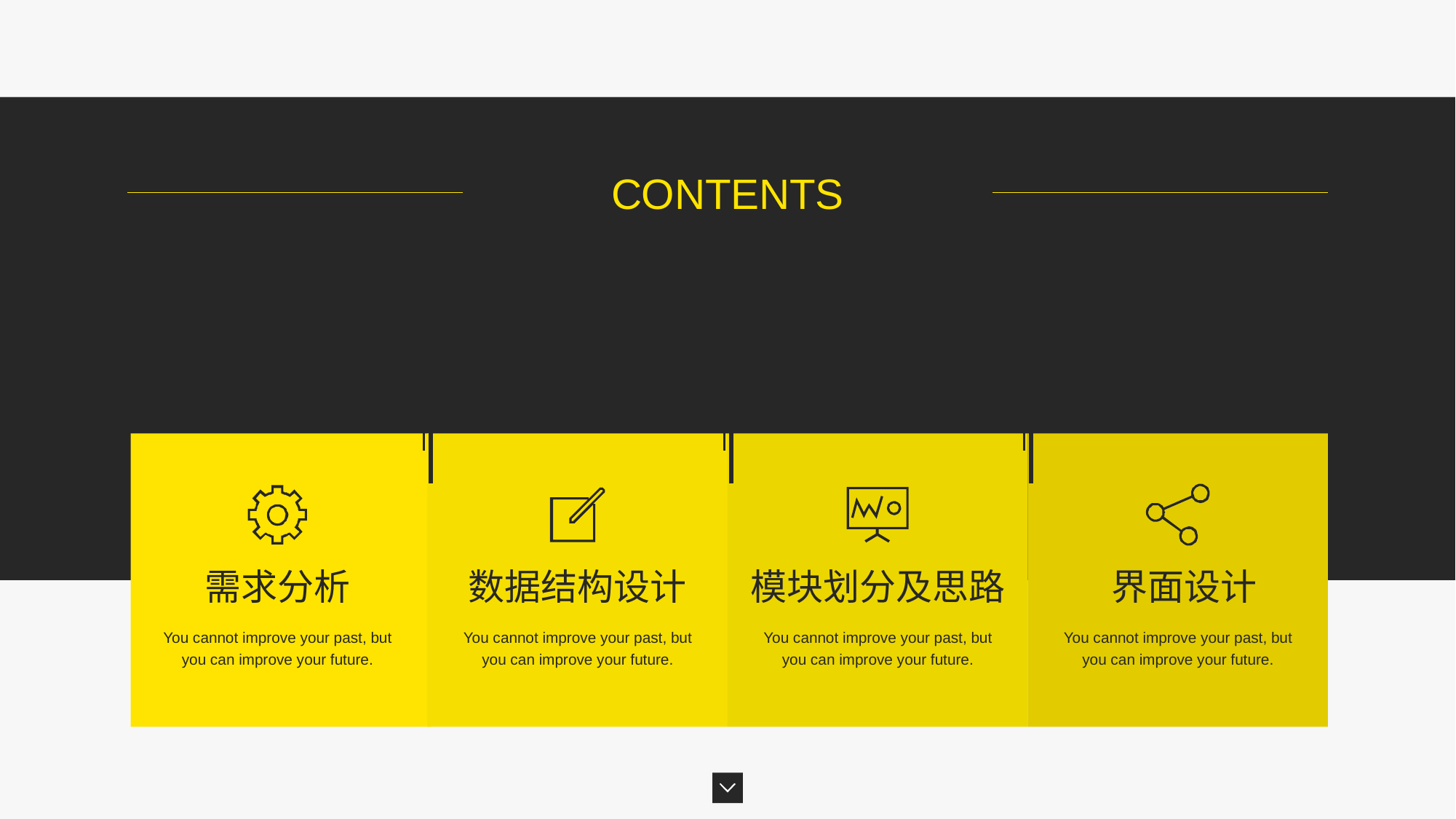

CONTENTS

需求分析
数据结构设计
模块划分及思路
界面设计
You cannot improve your past, but you can improve your future.
You cannot improve your past, but you can improve your future.
You cannot improve your past, but you can improve your future.
You cannot improve your past, but you can improve your future.